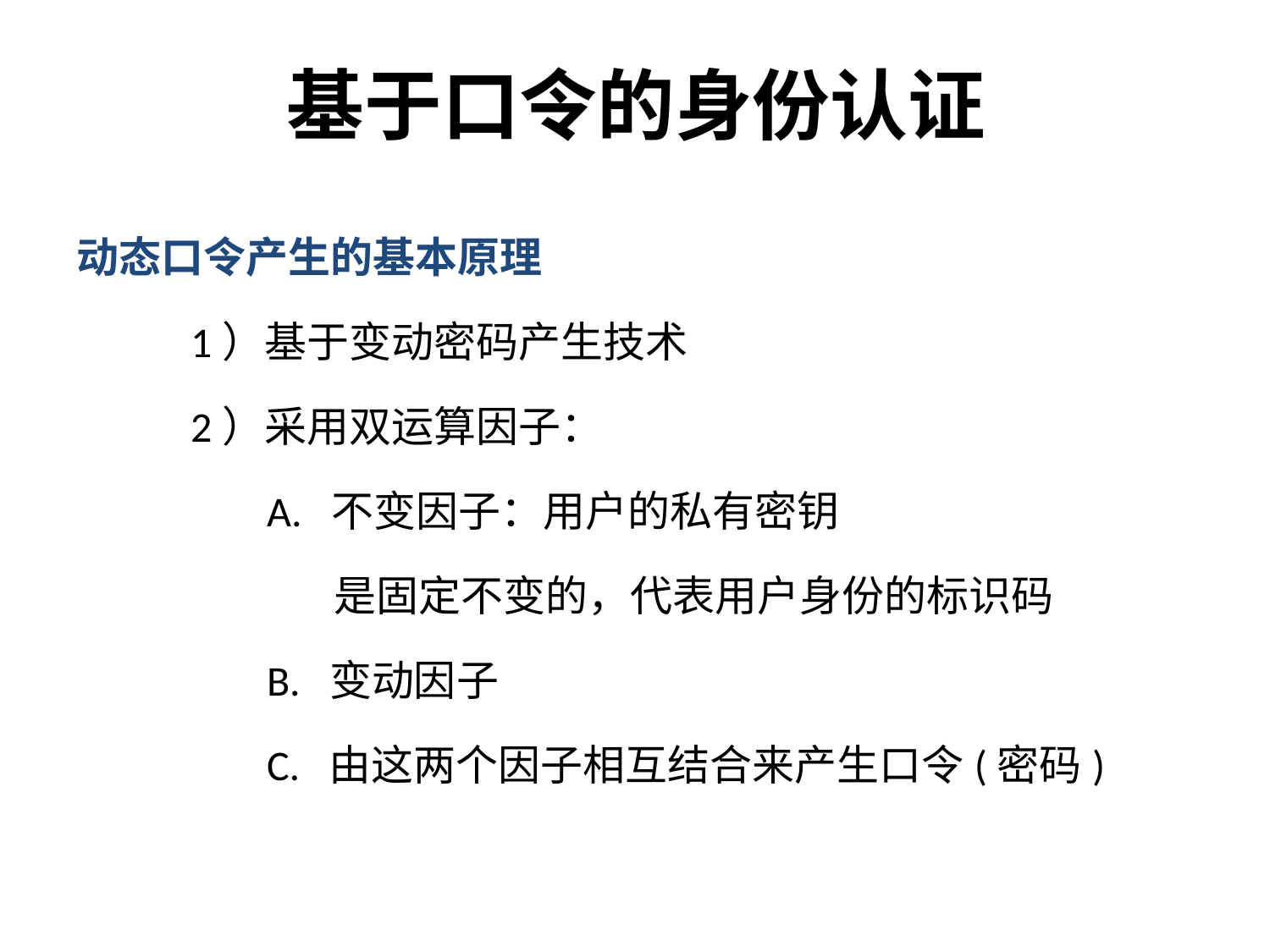

# 基于口令的身份认证
动态口令产生的基本原理
            1）基于变动密码产生技术
            2）采用双运算因子：
                    A.  不变因子：用户的私有密钥
                          是固定不变的，代表用户身份的标识码
                    B.  变动因子
                    C.  由这两个因子相互结合来产生口令(密码)